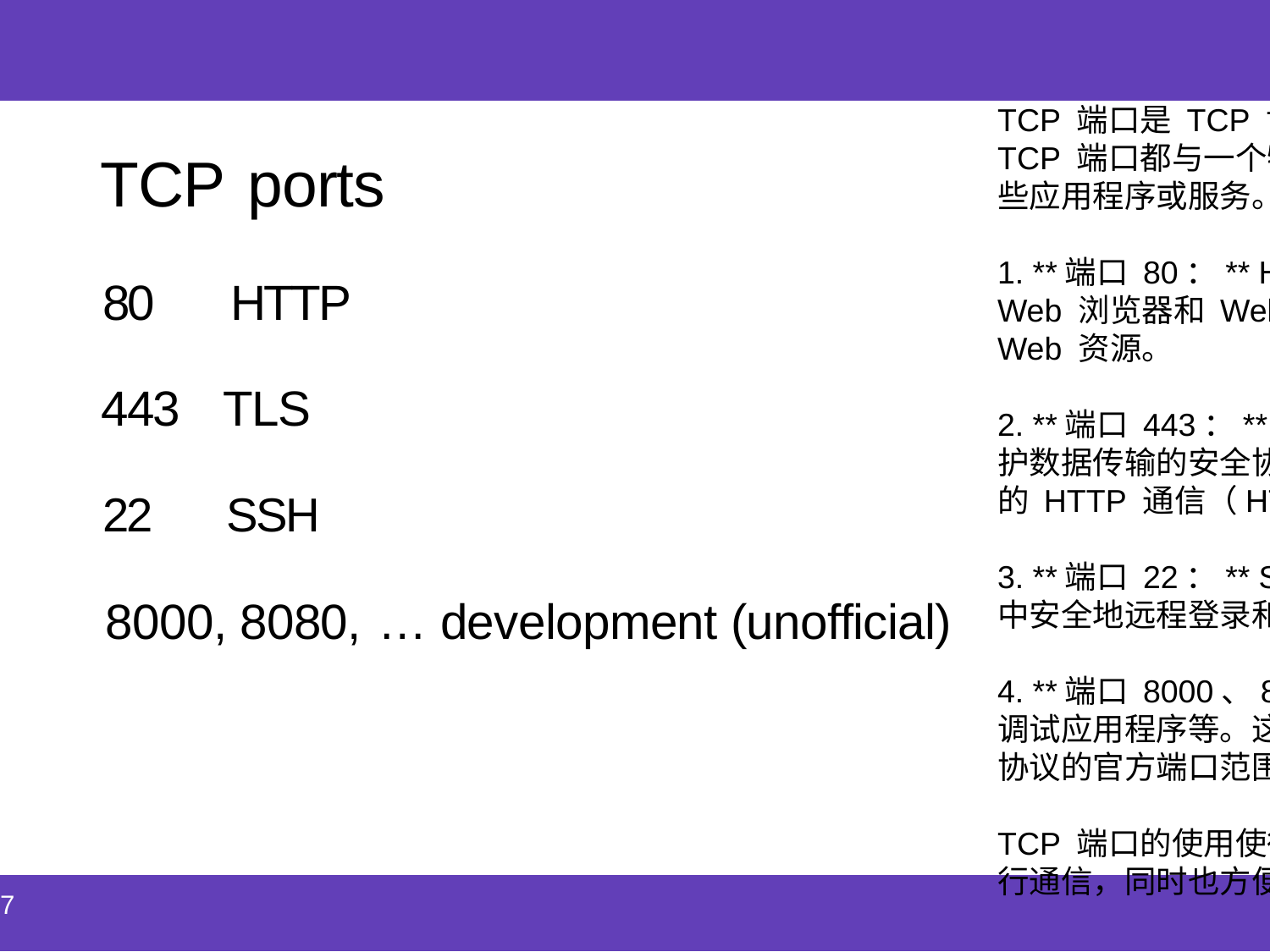

|  |
| --- |
TCP 端口是 TCP 协议中用于标识不同网络应用程序或服务的数字标识符。每个 TCP 端口都与一个特定的网络应用程序或服务相关联，用于在网络中唯一标识这些应用程序或服务。以下是一些常见的 TCP 端口及其关联的应用程序或服务：

1. **端口 80：** HTTP（超文本传输协议）的默认端口。HTTP 是用于在 Web 浏览器和 Web 服务器之间传输超文本文档的协议，用于访问网页和其他 Web 资源。

2. **端口 443：** TLS（传输层安全）的默认端口。TLS 是一种用于加密和保护数据传输的安全协议，通常用于在 Web 浏览器和 Web 服务器之间进行安全的 HTTP 通信（HTTPS）。

3. **端口 22：** SSH（安全外壳协议）的默认端口。SSH 是一种用于在网络中安全地远程登录和执行命令的协议，常用于远程管理和文件传输。

4. **端口 8000、8080 等：** 开发环境中常用的端口，用于运行开发服务器、调试应用程序等。这些端口通常是由开发人员根据需要自行选择的，不属于 TCP 协议的官方端口范围，因此被称为非官方端口。

TCP 端口的使用使得不同的网络应用程序能够在同一台计算机上共存并与网络进行通信，同时也方便了网络管理员对网络流量的控制和管理。

TCP ports

80     HTTP

443   TLS

22     SSH

8000, 8080, … development (unofficial)
| 7 |
| --- |